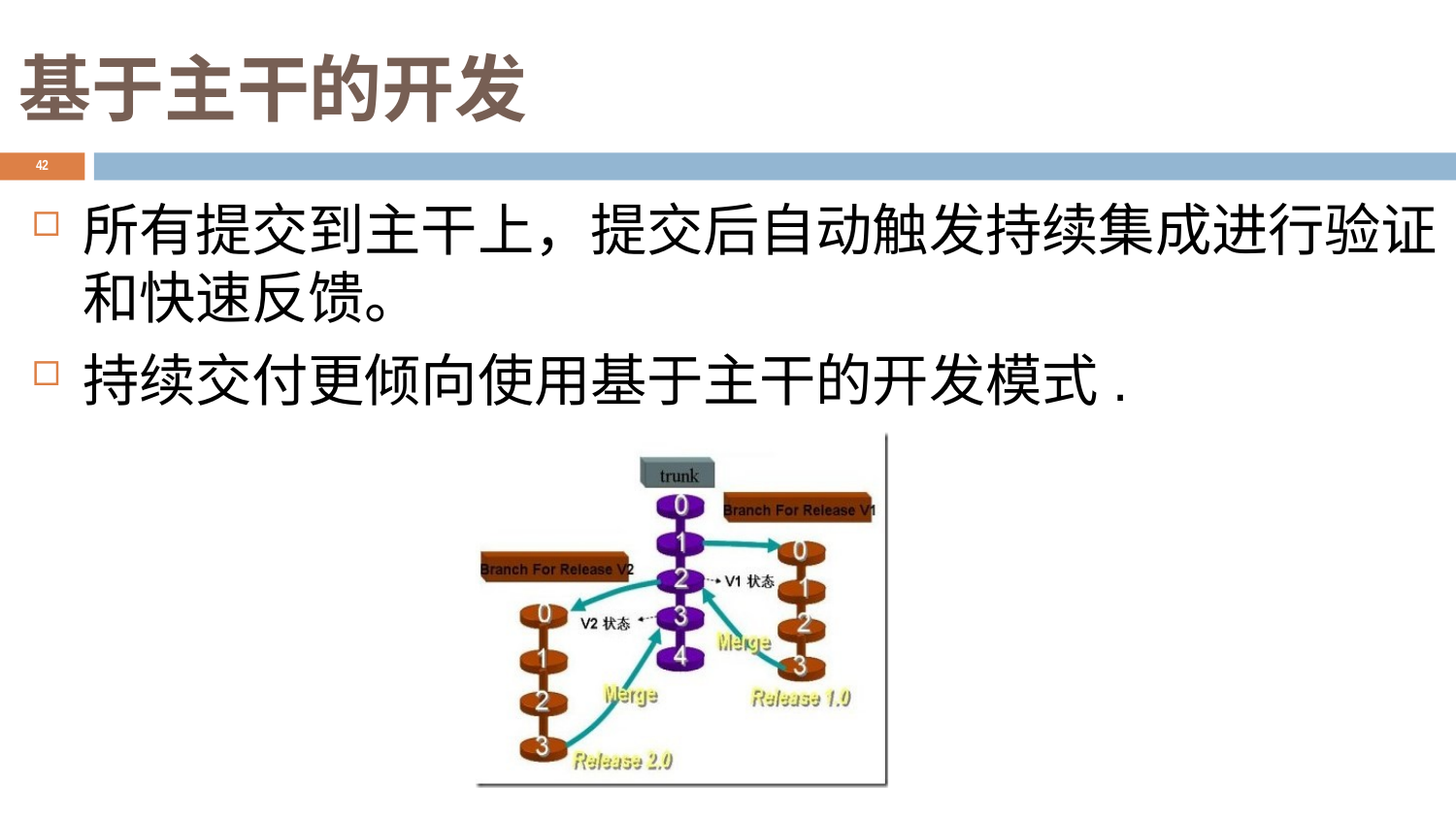

# 基于主干的开发
42
所有提交到主干上，提交后自动触发持续集成进行验证 和快速反馈。
持续交付更倾向使用基于主干的开发模式.